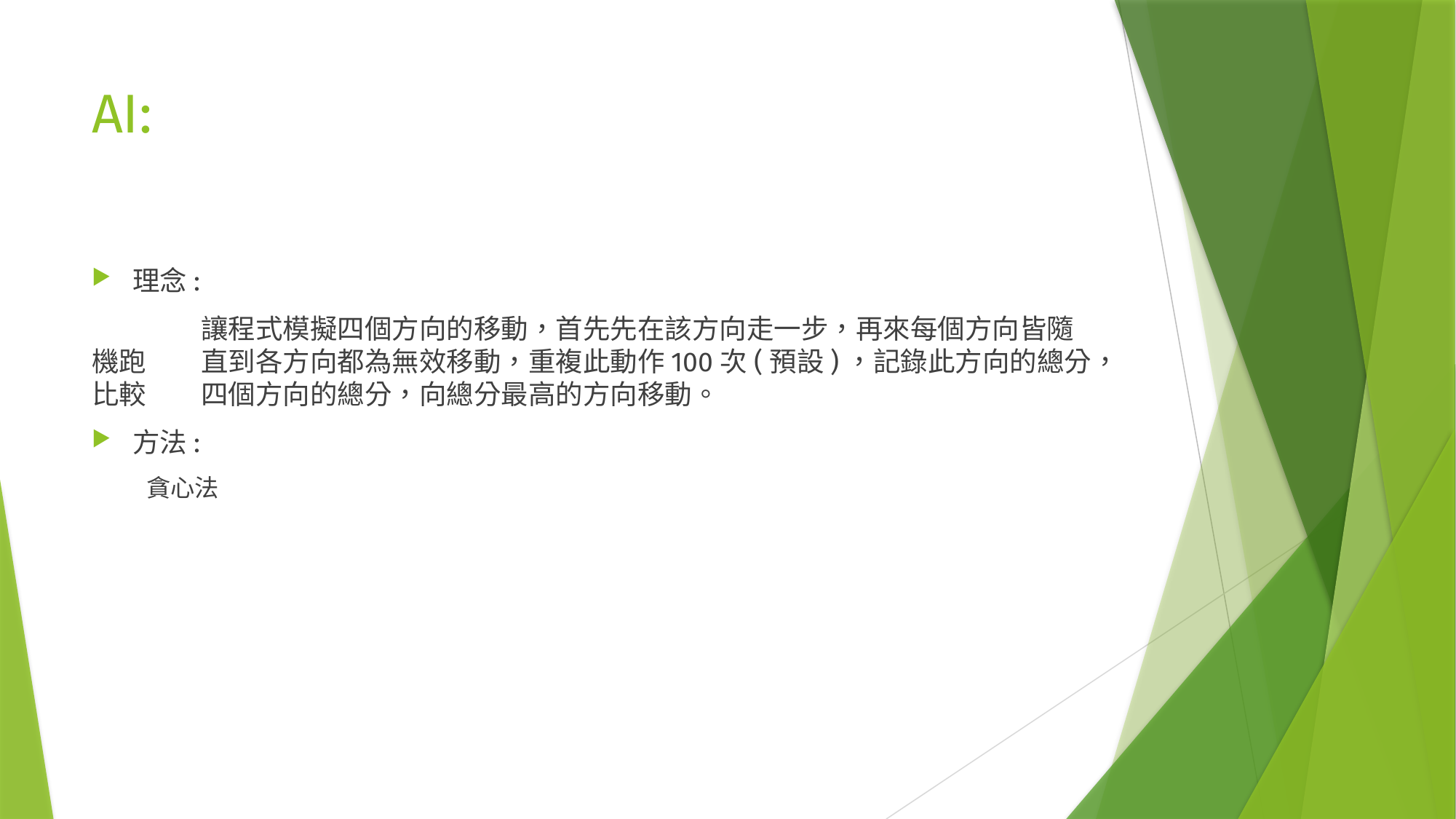

# AI:
理念:
	讓程式模擬四個方向的移動，首先先在該方向走一步，再來每個方向皆隨機跑	直到各方向都為無效移動，重複此動作100次(預設)，記錄此方向的總分，比較	四個方向的總分，向總分最高的方向移動。
方法:
貪心法